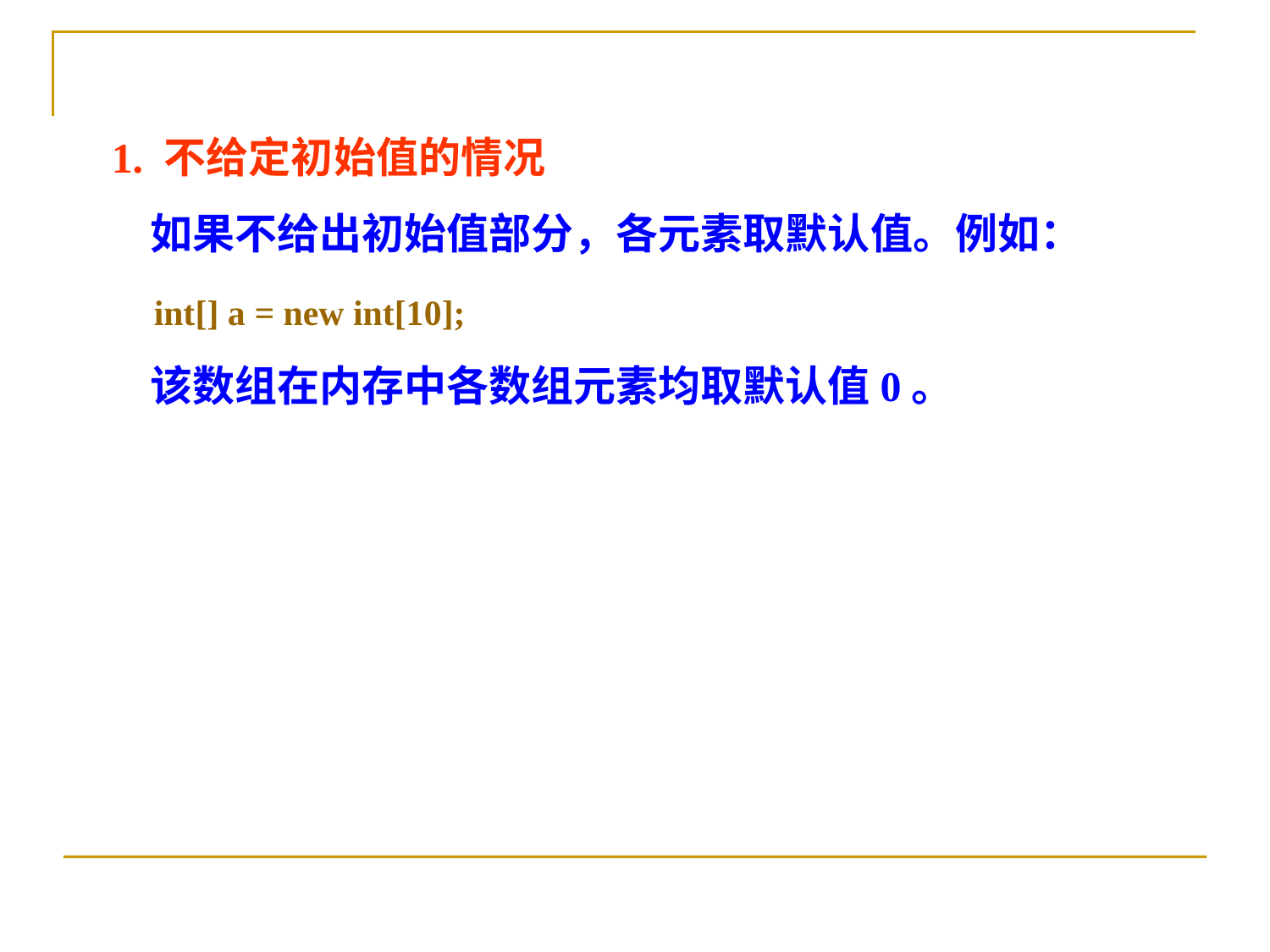

1. 不给定初始值的情况
   如果不给出初始值部分，各元素取默认值。例如：
    int[] a = new int[10];
   该数组在内存中各数组元素均取默认值0。